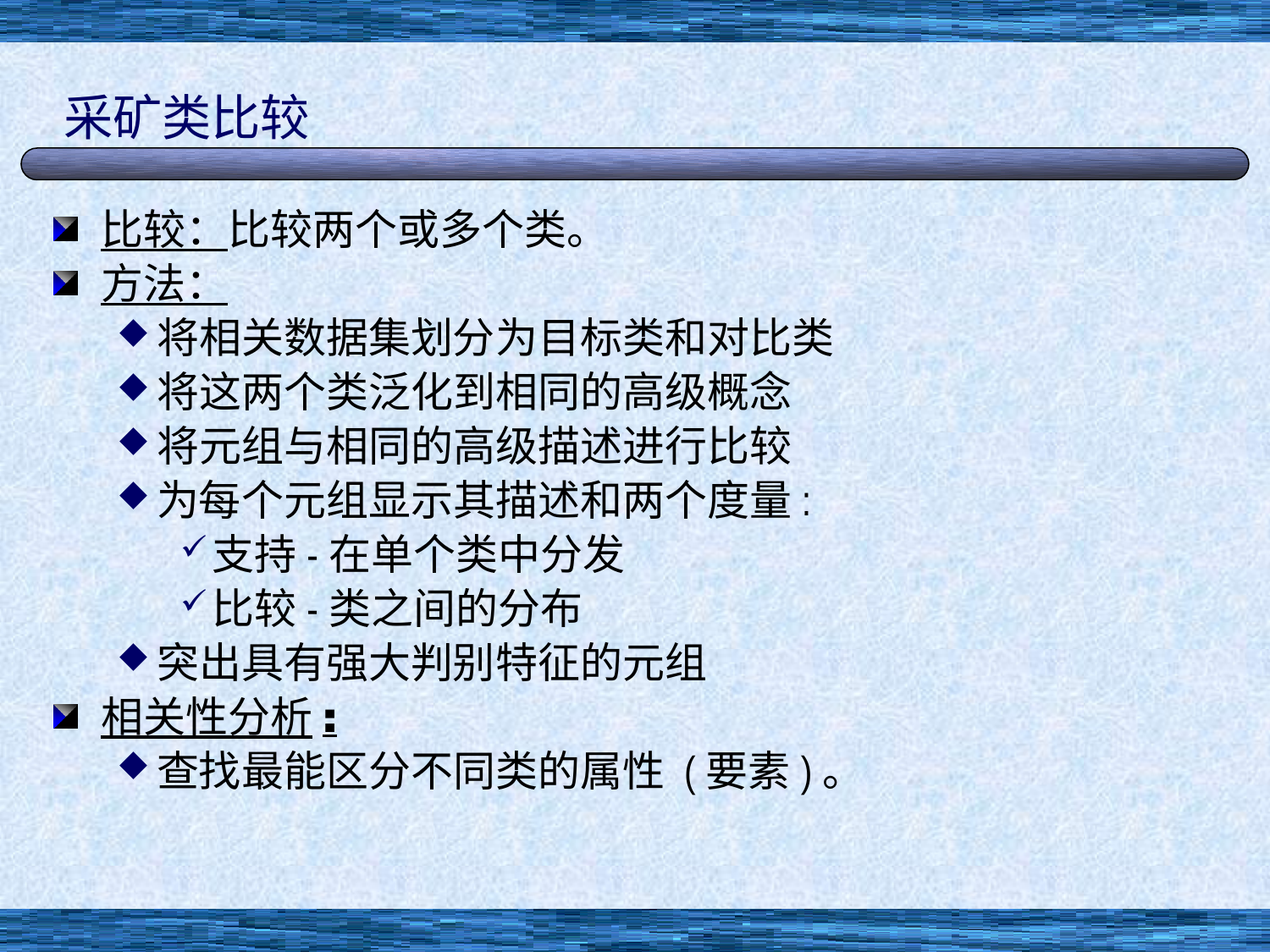

# 采矿类比较
比较：比较两个或多个类。
方法：
将相关数据集划分为目标类和对比类
将这两个类泛化到相同的高级概念
将元组与相同的高级描述进行比较
为每个元组显示其描述和两个度量:
支持-在单个类中分发
比较-类之间的分布
突出具有强大判别特征的元组
相关性分析:
查找最能区分不同类的属性 (要素)。